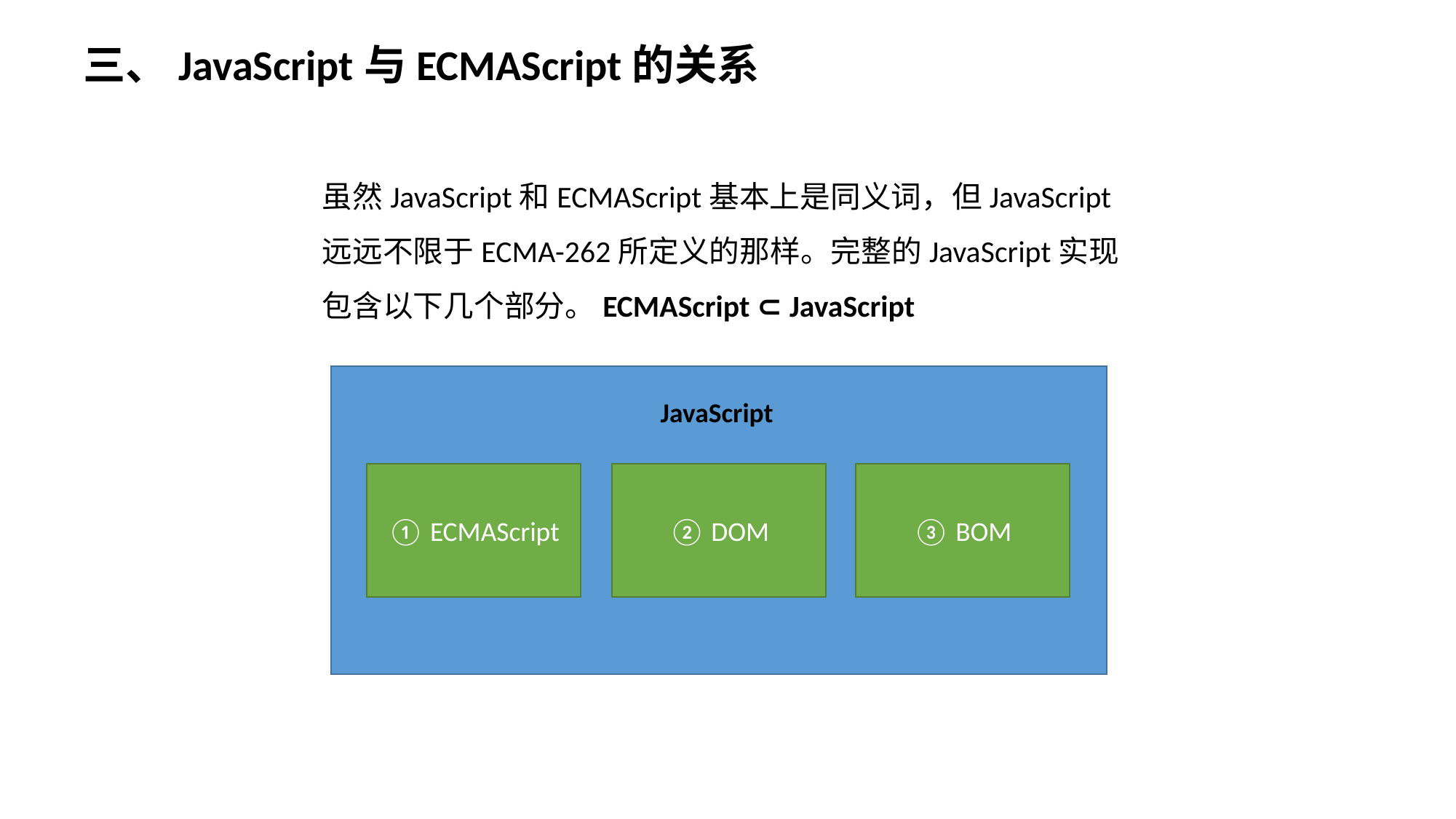

三、JavaScript与ECMAScript的关系
虽然JavaScript和ECMAScript基本上是同义词，但JavaScript远远不限于ECMA-262所定义的那样。完整的JavaScript实现包含以下几个部分。ECMAScript ⊂ JavaScript

JavaScript
① ECMAScript
② DOM
③ BOM